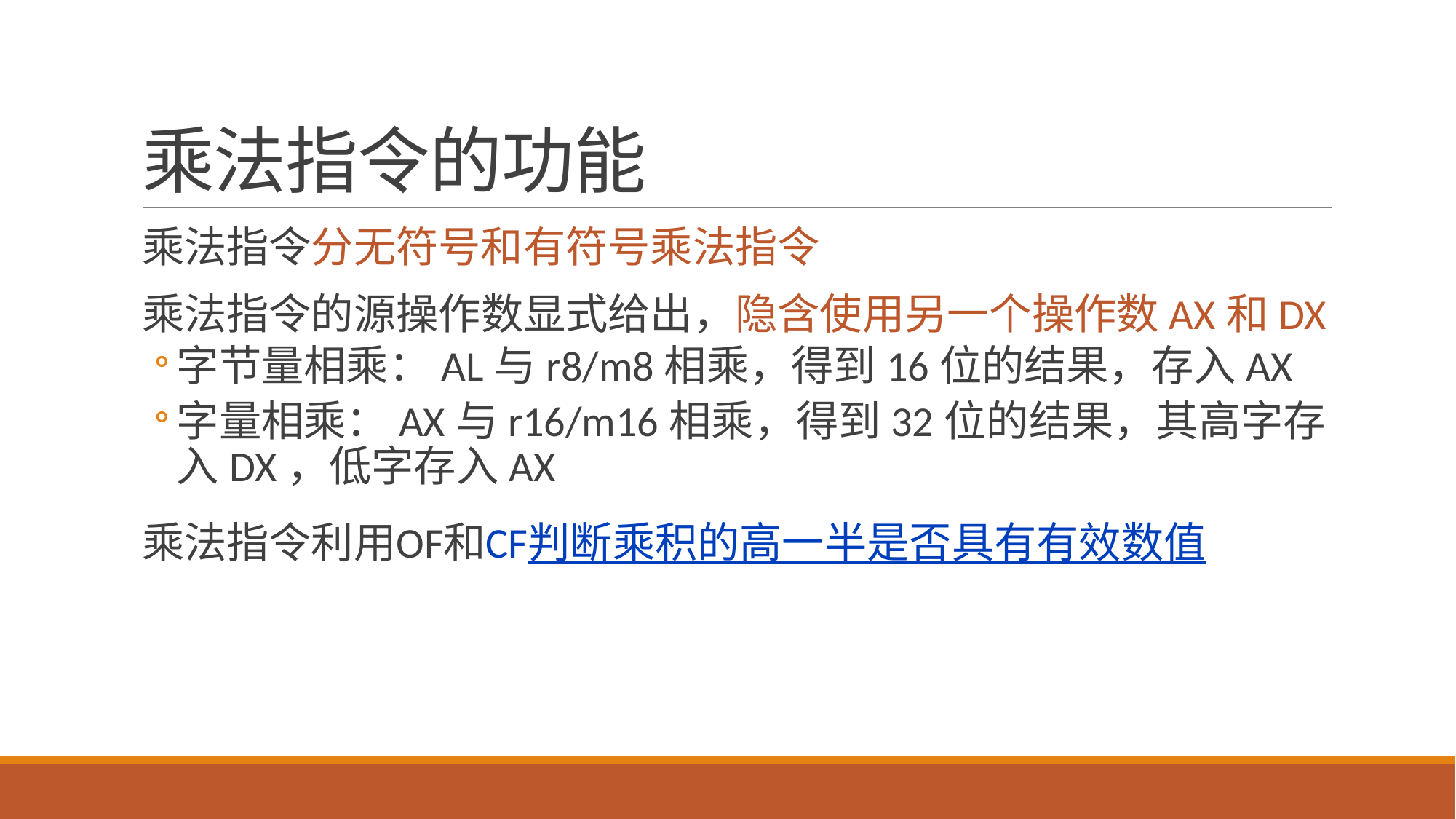

# 乘法指令的功能
乘法指令分无符号和有符号乘法指令
乘法指令的源操作数显式给出，隐含使用另一个操作数AX和DX
字节量相乘：AL与r8/m8相乘，得到16位的结果，存入AX
字量相乘：AX与r16/m16相乘，得到32位的结果，其高字存入DX，低字存入AX
乘法指令利用OF和CF判断乘积的高一半是否具有有效数值